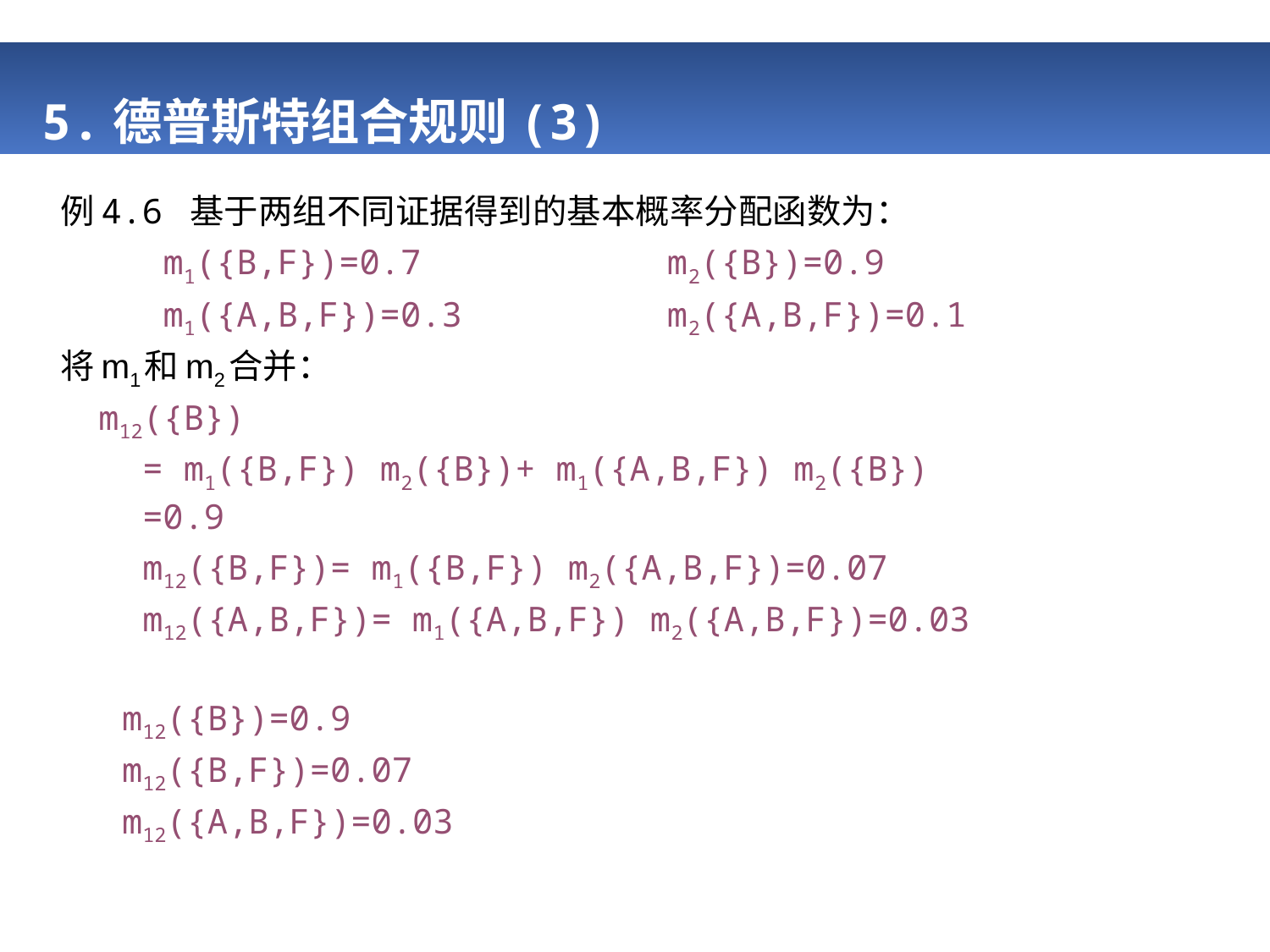

# 5.德普斯特组合规则(3)
例4.6 基于两组不同证据得到的基本概率分配函数为：
     m1({B,F})=0.7            m2({B})=0.9
     m1({A,B,F})=0.3          m2({A,B,F})=0.1
将m1和m2合并：
    m12({B})
    = m1({B,F}) m2({B})+ m1({A,B,F}) m2({B})
    =0.9
    m12({B,F})= m1({B,F}) m2({A,B,F})=0.07
    m12({A,B,F})= m1({A,B,F}) m2({A,B,F})=0.03

   m12({B})=0.9
   m12({B,F})=0.07
   m12({A,B,F})=0.03